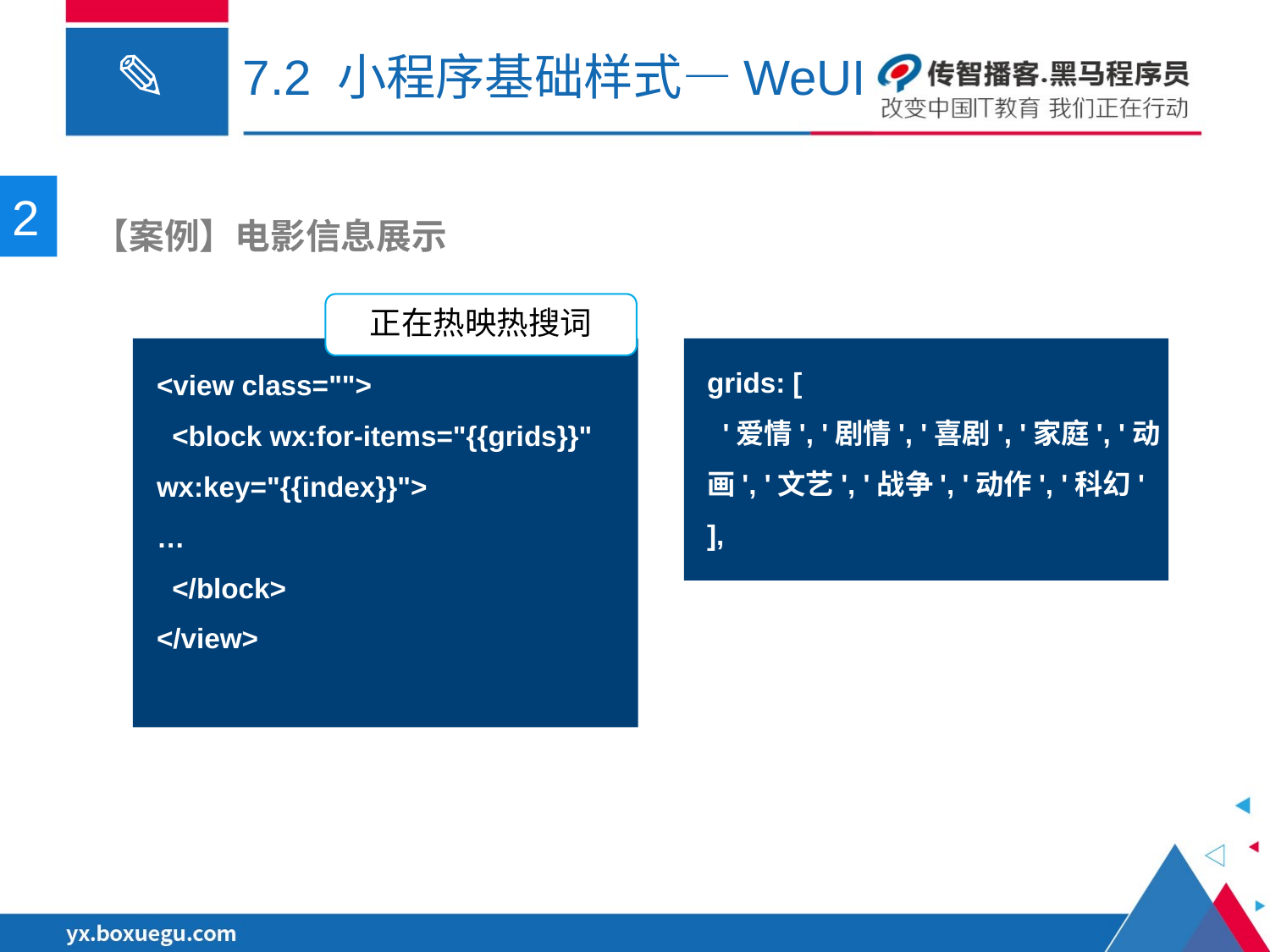

# 7.2 小程序基础样式—WeUI

2
  【案例】电影信息展示
正在热映热搜词

<view class="">
  <block wx:for-items="{{grids}}" wx:key="{{index}}">
…
  </block>
</view>

grids: [
  '爱情', '剧情', '喜剧', '家庭', '动画', '文艺', '战争', '动作', '科幻'
],